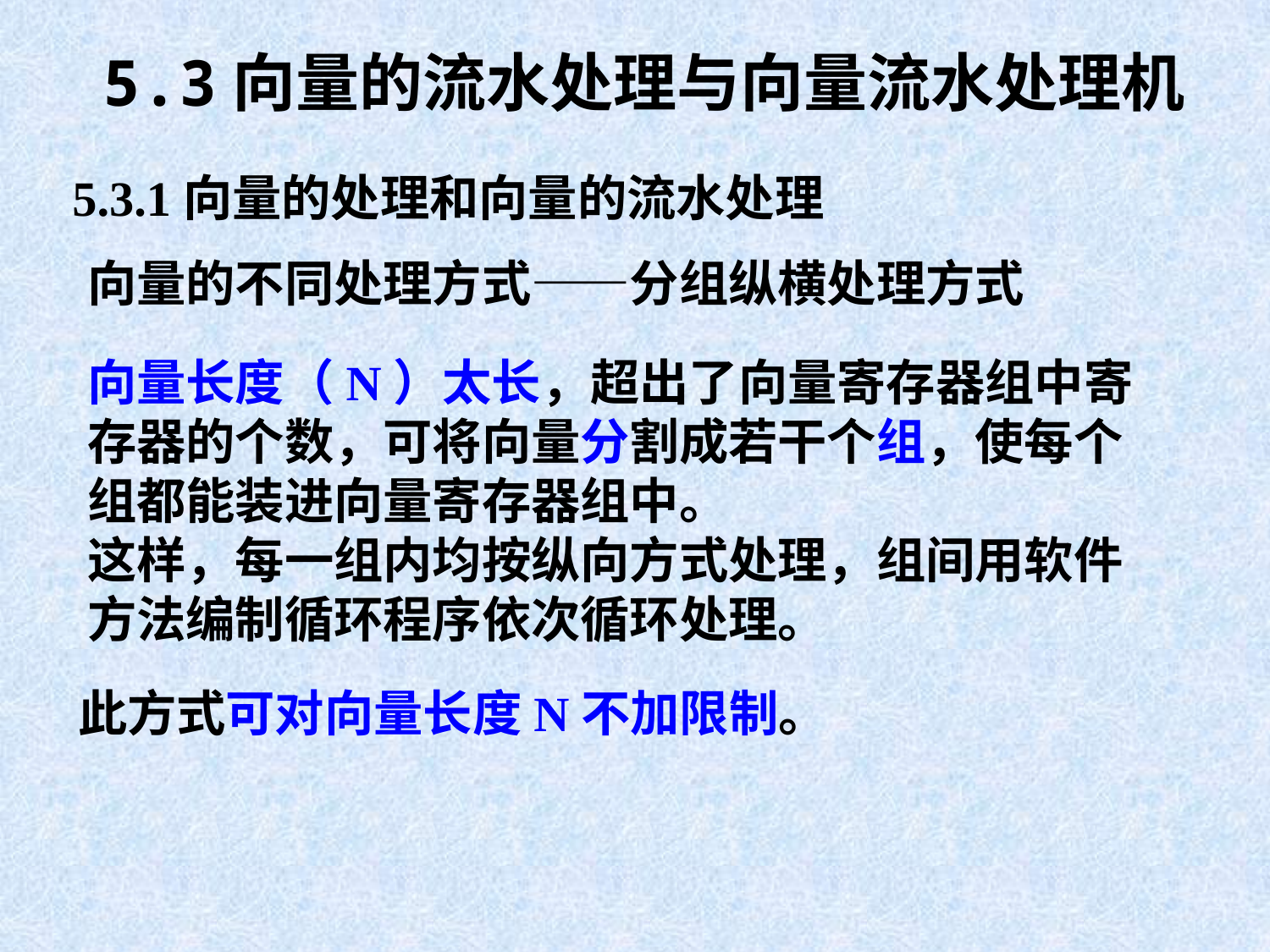

5.3向量的流水处理与向量流水处理机
5.3.1向量的处理和向量的流水处理
向量的不同处理方式——分组纵横处理方式
向量长度（N）太长，超出了向量寄存器组中寄存器的个数，可将向量分割成若干个组，使每个组都能装进向量寄存器组中。
这样，每一组内均按纵向方式处理，组间用软件方法编制循环程序依次循环处理。
此方式可对向量长度N不加限制。